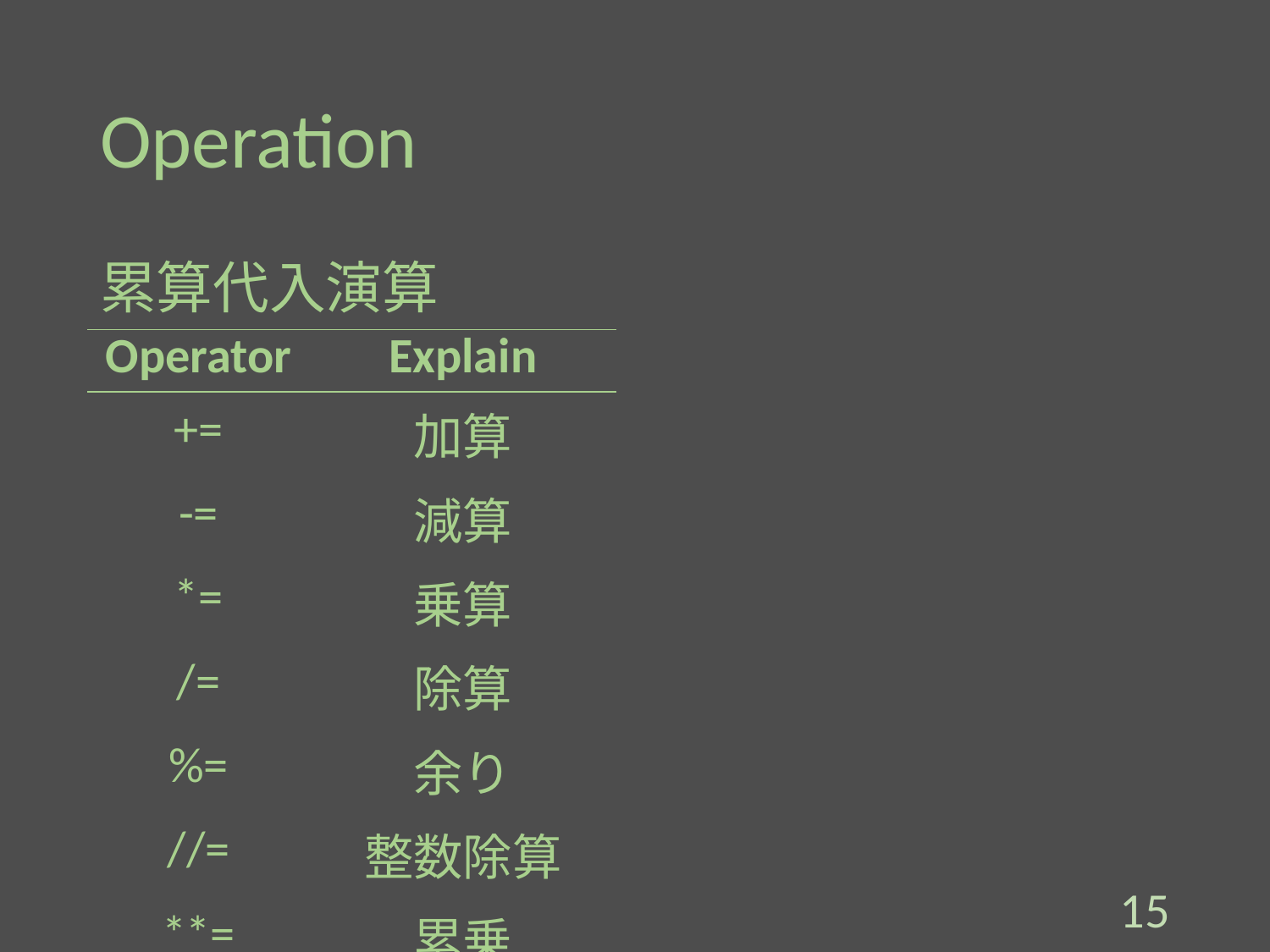

# Operation
累算代入演算
| Operator | Explain |
| --- | --- |
| += | 加算 |
| -= | 減算 |
| \*= | 乗算 |
| /= | 除算 |
| %= | 余り |
| //= | 整数除算 |
| \*\*= | 累乗 |
15